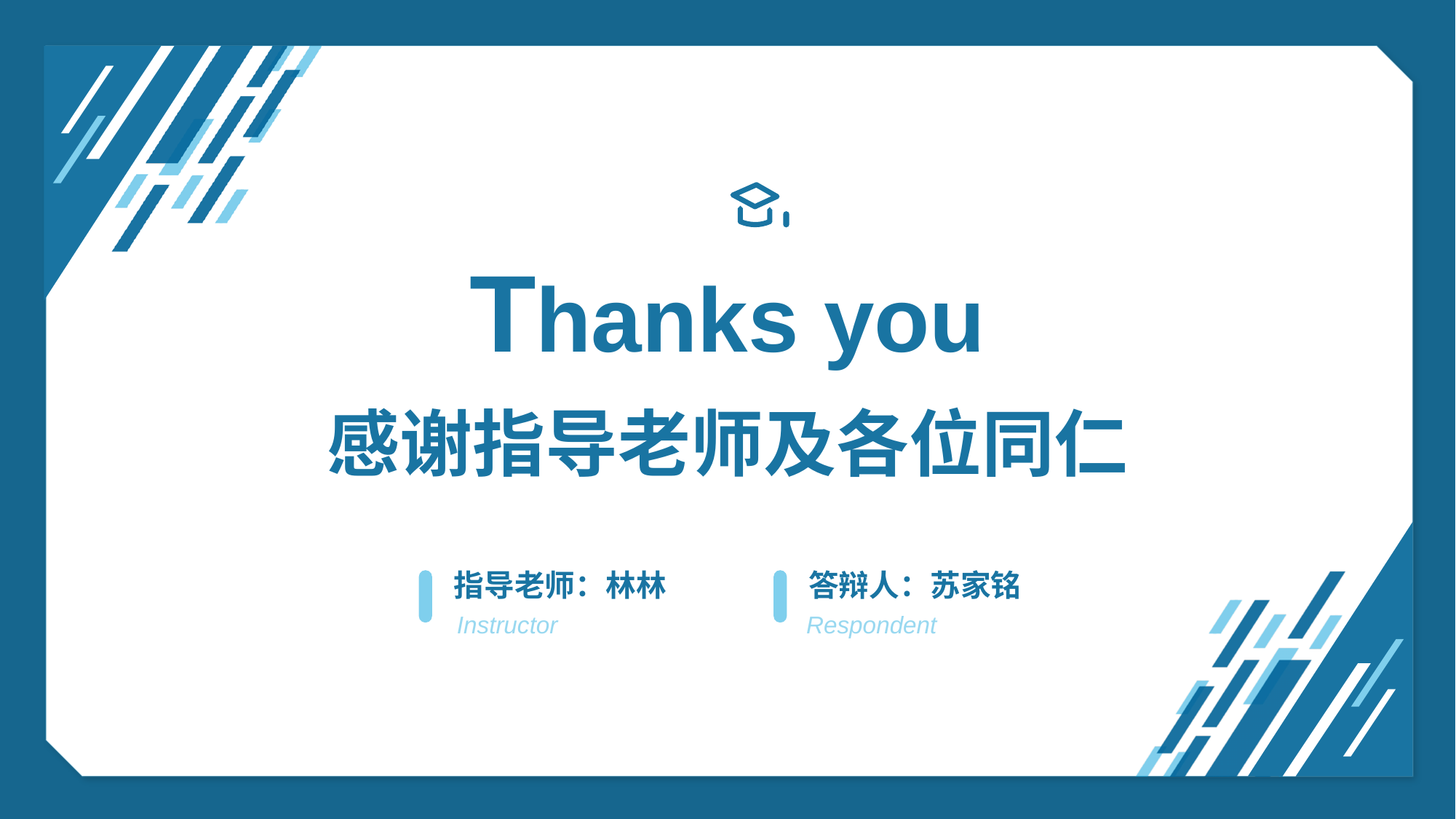

Thanks you
感谢指导老师及各位同仁
指导老师：林林

Instructor
答辩人：苏家铭

Respondent